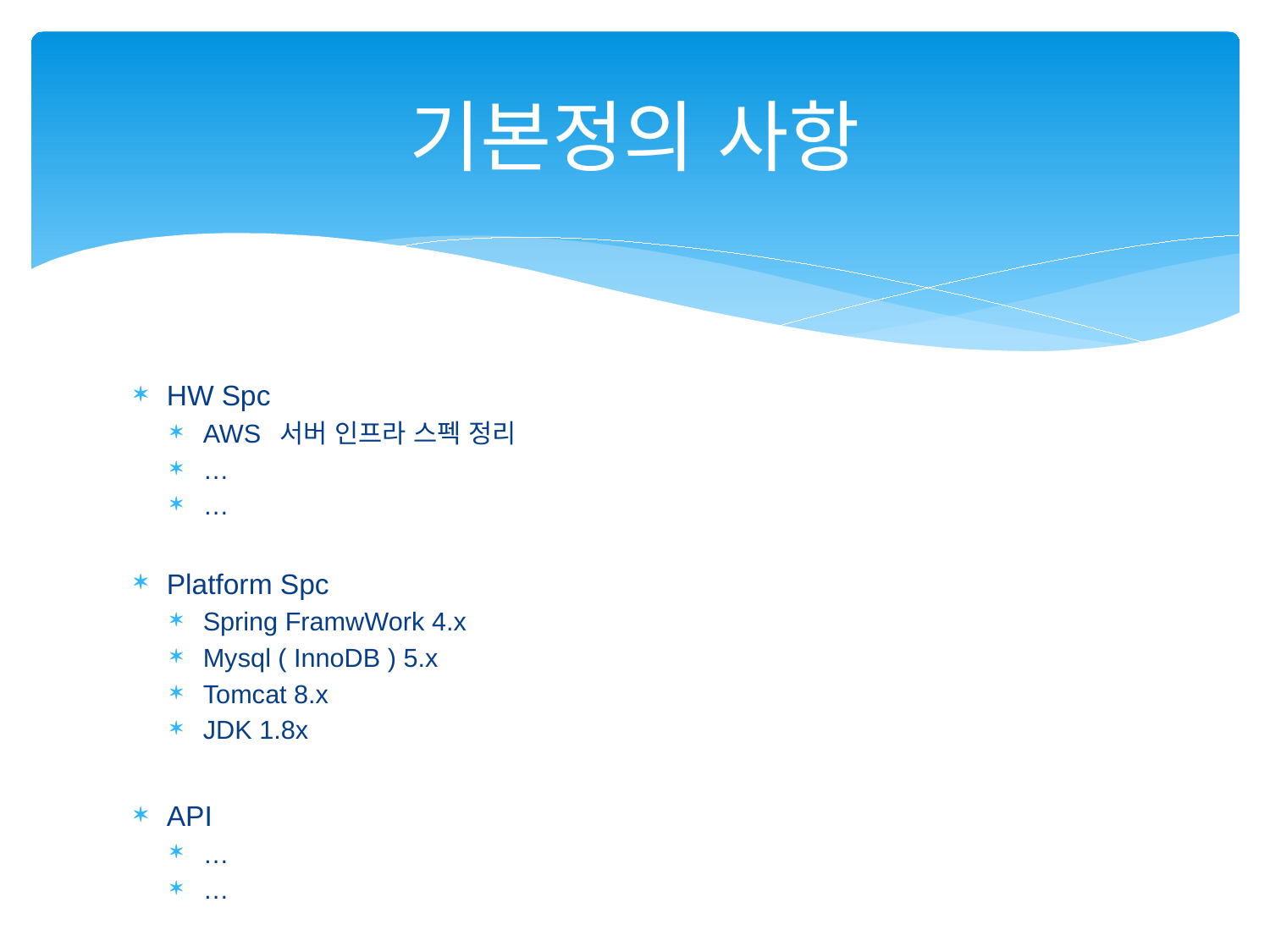

# 기본정의 사항
HW Spc
AWS  서버 인프라 스펙 정리
…
…

Platform Spc
Spring FramwWork 4.x
Mysql ( InnoDB ) 5.x
Tomcat 8.x
JDK 1.8x

API
…
…